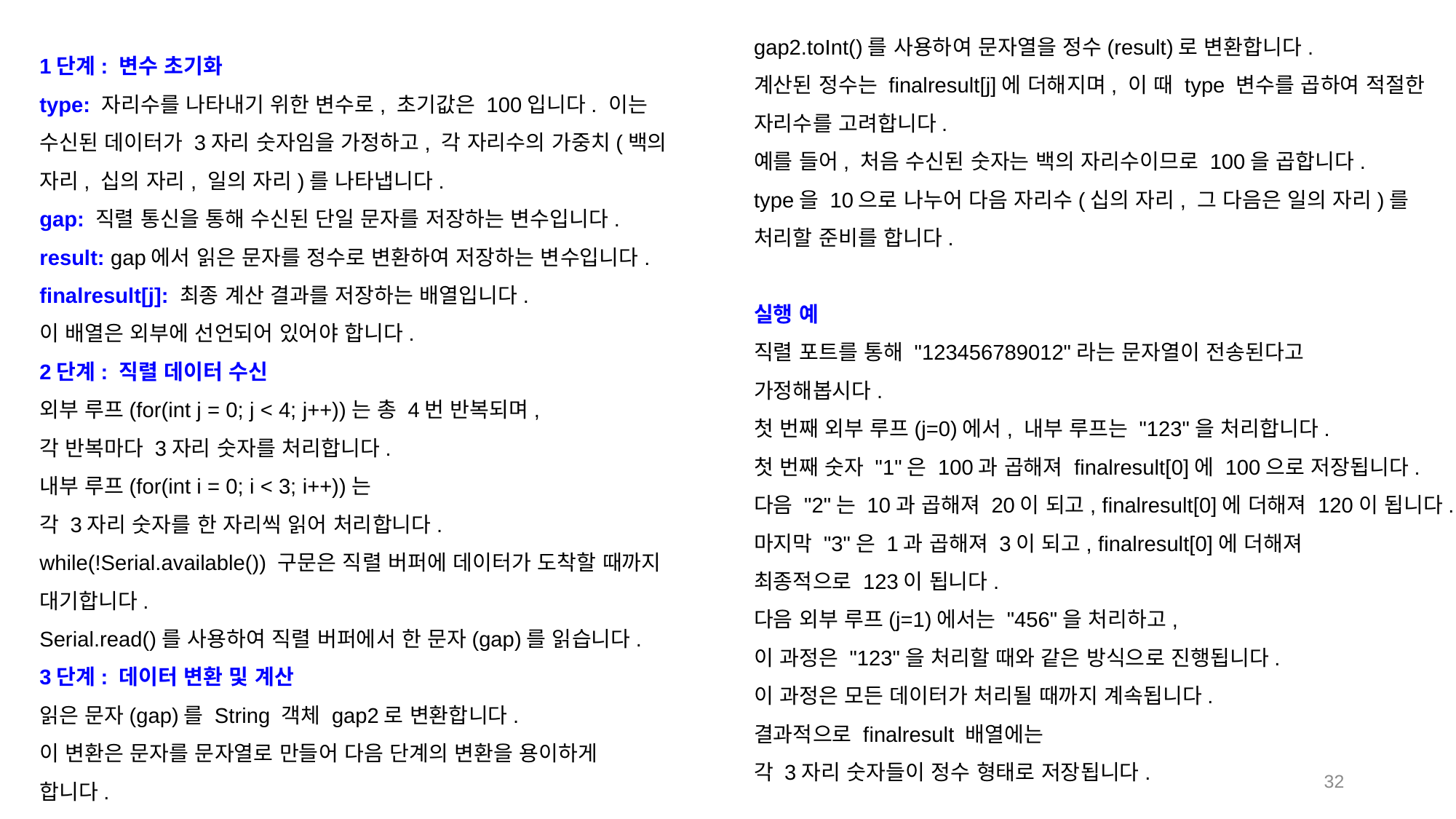

gap2.toInt()를 사용하여 문자열을 정수(result)로 변환합니다.
계산된 정수는 finalresult[j]에 더해지며, 이 때 type 변수를 곱하여 적절한 자리수를 고려합니다.
예를 들어, 처음 수신된 숫자는 백의 자리수이므로 100을 곱합니다.
type을 10으로 나누어 다음 자리수(십의 자리, 그 다음은 일의 자리)를
처리할 준비를 합니다.

실행 예
직렬 포트를 통해 "123456789012"라는 문자열이 전송된다고
가정해봅시다.
첫 번째 외부 루프(j=0)에서, 내부 루프는 "123"을 처리합니다.
첫 번째 숫자 "1"은 100과 곱해져 finalresult[0]에 100으로 저장됩니다.
다음 "2"는 10과 곱해져 20이 되고, finalresult[0]에 더해져 120이 됩니다.
마지막 "3"은 1과 곱해져 3이 되고, finalresult[0]에 더해져
최종적으로 123이 됩니다.
다음 외부 루프(j=1)에서는 "456"을 처리하고,
이 과정은 "123"을 처리할 때와 같은 방식으로 진행됩니다.
이 과정은 모든 데이터가 처리될 때까지 계속됩니다.
결과적으로 finalresult 배열에는
각 3자리 숫자들이 정수 형태로 저장됩니다.
1단계: 변수 초기화
type: 자리수를 나타내기 위한 변수로, 초기값은 100입니다. 이는 수신된 데이터가 3자리 숫자임을 가정하고, 각 자리수의 가중치(백의 자리, 십의 자리, 일의 자리)를 나타냅니다.
gap: 직렬 통신을 통해 수신된 단일 문자를 저장하는 변수입니다.
result: gap에서 읽은 문자를 정수로 변환하여 저장하는 변수입니다.
finalresult[j]: 최종 계산 결과를 저장하는 배열입니다.
이 배열은 외부에 선언되어 있어야 합니다.
2단계: 직렬 데이터 수신
외부 루프(for(int j = 0; j < 4; j++))는 총 4번 반복되며,
각 반복마다 3자리 숫자를 처리합니다.
내부 루프(for(int i = 0; i < 3; i++))는
각 3자리 숫자를 한 자리씩 읽어 처리합니다.
while(!Serial.available()) 구문은 직렬 버퍼에 데이터가 도착할 때까지 대기합니다.
Serial.read()를 사용하여 직렬 버퍼에서 한 문자(gap)를 읽습니다.
3단계: 데이터 변환 및 계산
읽은 문자(gap)를 String 객체 gap2로 변환합니다.
이 변환은 문자를 문자열로 만들어 다음 단계의 변환을 용이하게
합니다.
32